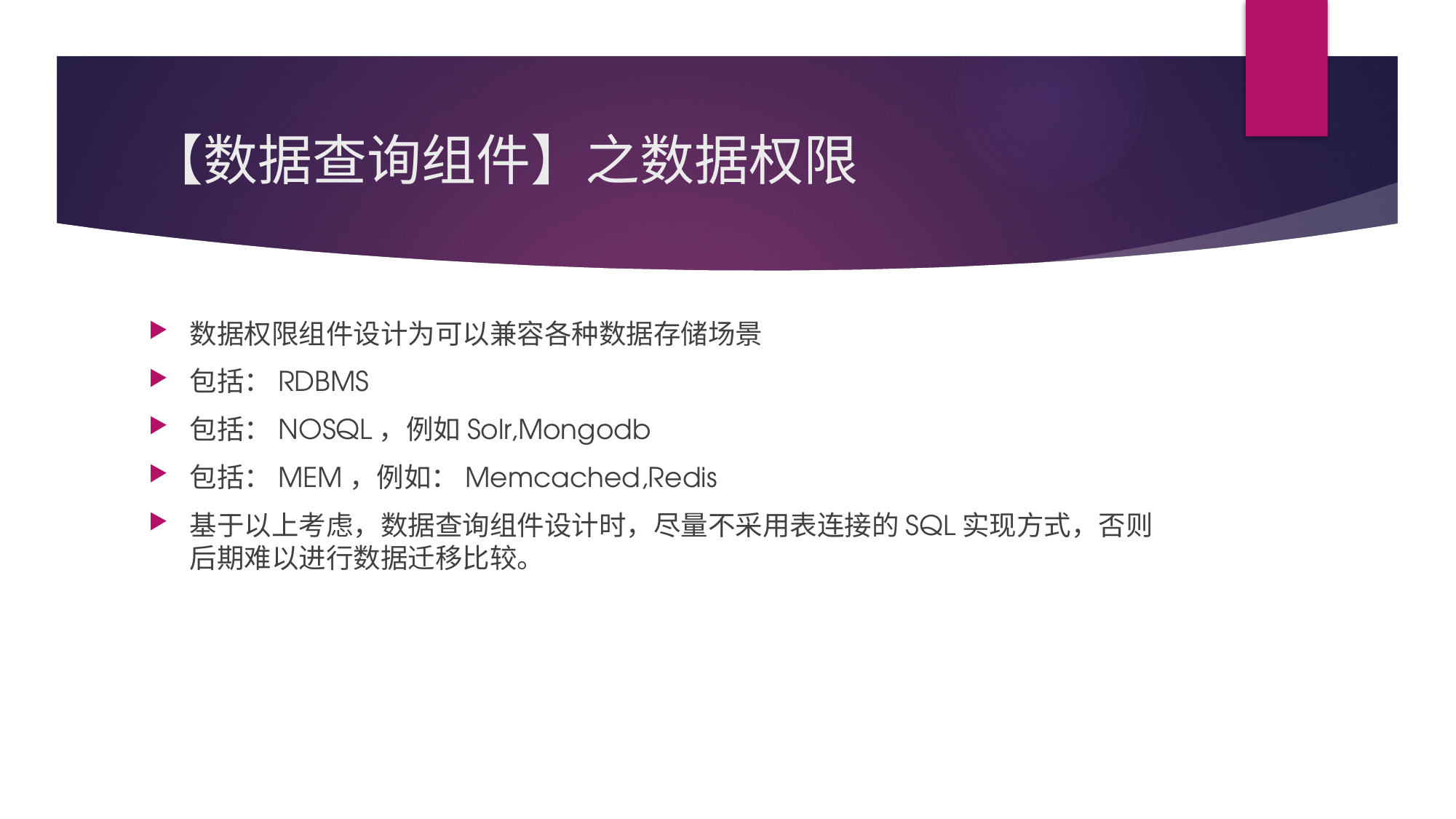

# 【数据查询组件】之数据权限
数据权限组件设计为可以兼容各种数据存储场景
包括：RDBMS
包括：NOSQL，例如Solr,Mongodb
包括：MEM，例如：Memcached,Redis
基于以上考虑，数据查询组件设计时，尽量不采用表连接的SQL实现方式，否则后期难以进行数据迁移比较。